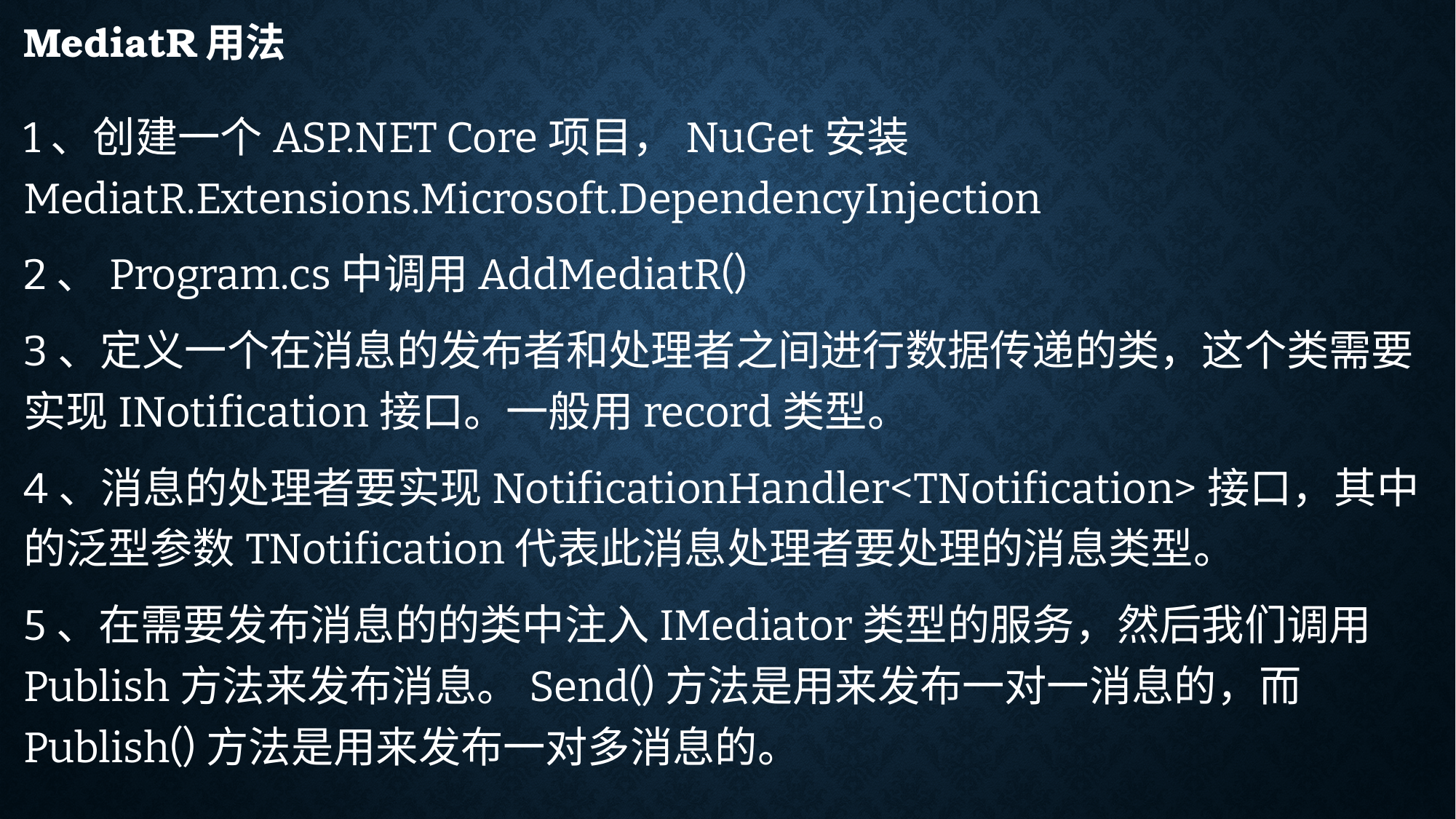

# MediatR用法
1、创建一个ASP.NET Core项目，NuGet安装MediatR.Extensions.Microsoft.DependencyInjection
2、Program.cs中调用AddMediatR()
3、定义一个在消息的发布者和处理者之间进行数据传递的类，这个类需要实现INotification接口。一般用record类型。
4、消息的处理者要实现NotificationHandler<TNotification>接口，其中的泛型参数TNotification代表此消息处理者要处理的消息类型。
5、在需要发布消息的的类中注入IMediator类型的服务，然后我们调用Publish方法来发布消息。Send()方法是用来发布一对一消息的，而Publish()方法是用来发布一对多消息的。